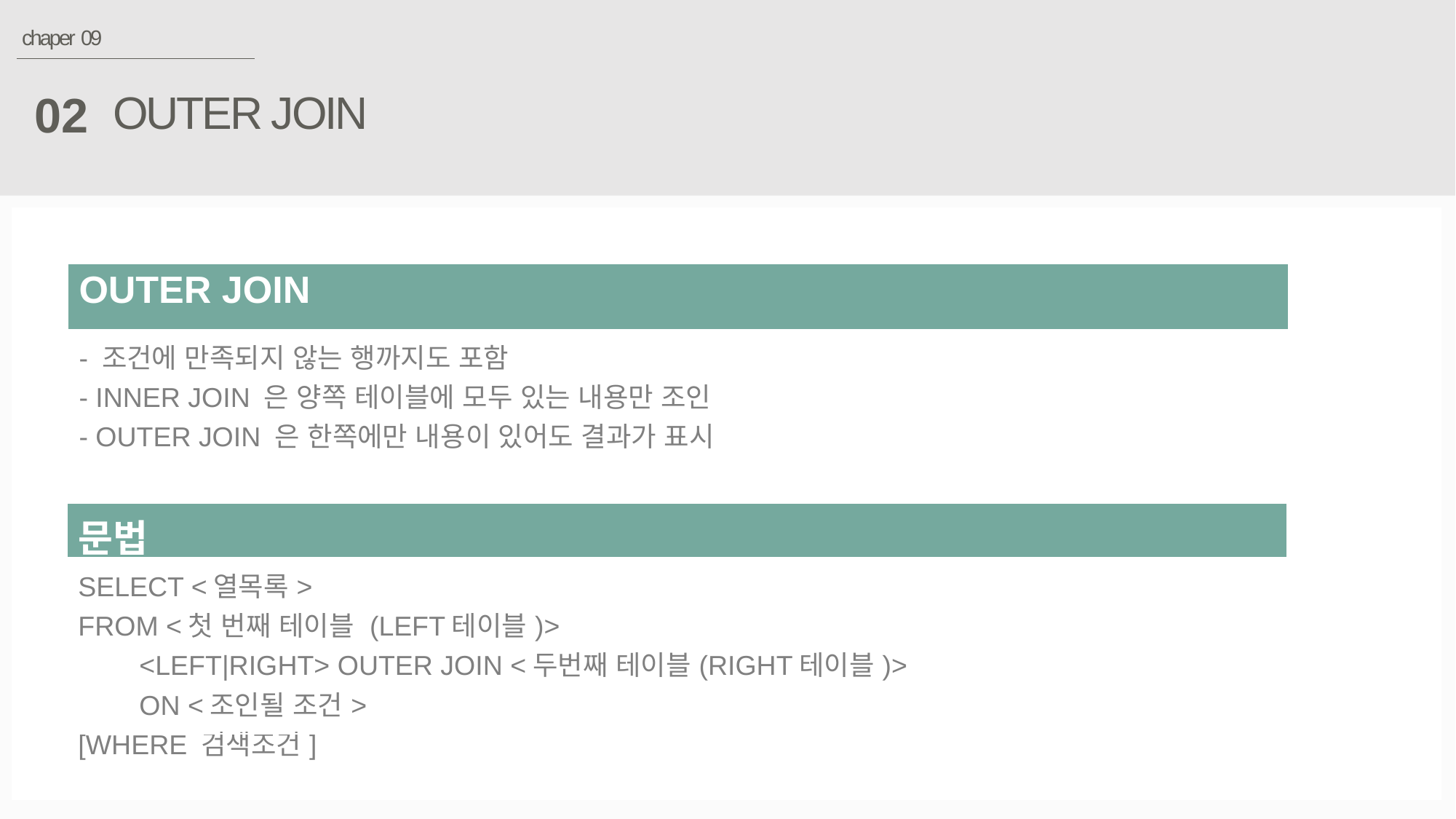

chaper  09

OUTER JOIN
02

| OUTER JOIN |
| --- |
| - 조건에 만족되지 않는 행까지도 포함 - INNER JOIN 은 양쪽 테이블에 모두 있는 내용만 조인 - OUTER JOIN 은 한쪽에만 내용이 있어도 결과가 표시 |
| 문법 |
| --- |
| SELECT <열목록> FROM <첫 번째 테이블 (LEFT테이블)> <LEFT|RIGHT> OUTER JOIN <두번째 테이블(RIGHT테이블)> ON <조인될 조건> [WHERE 검색조건] |